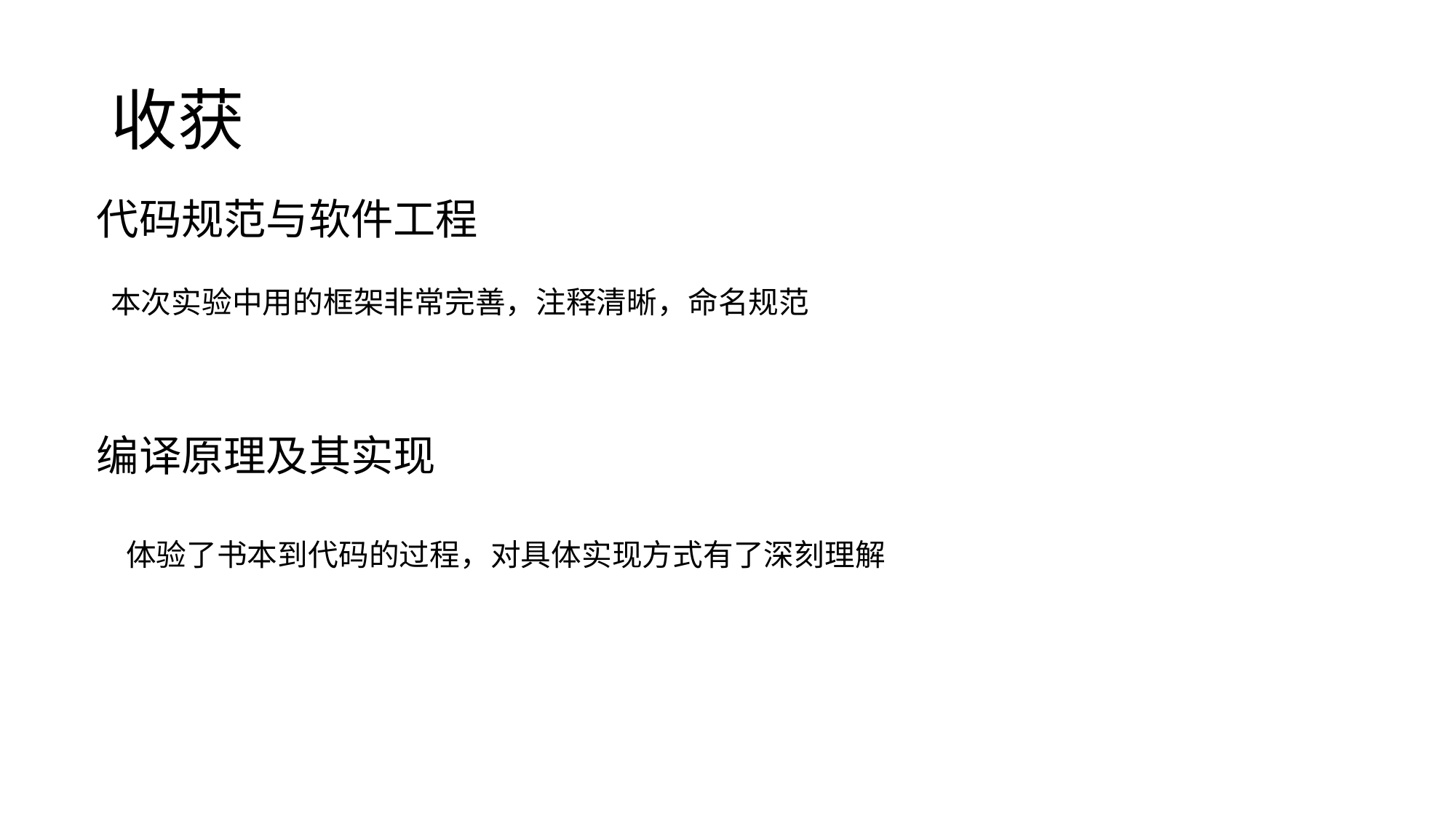

# 收获
代码规范与软件工程
本次实验中用的框架非常完善，注释清晰，命名规范
编译原理及其实现
体验了书本到代码的过程，对具体实现方式有了深刻理解